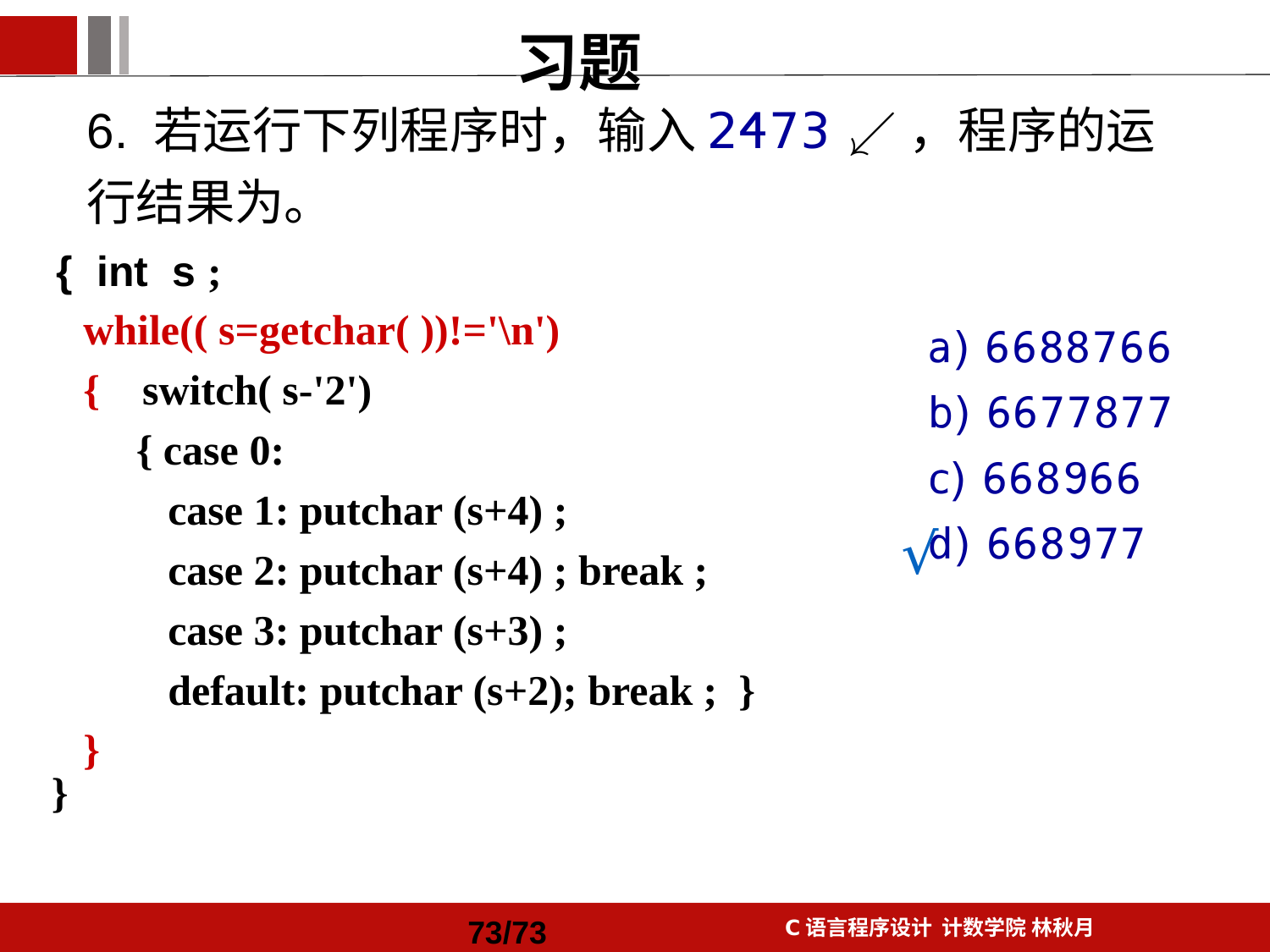

习题
6. 若运行下列程序时，输入2473 ↙，程序的运行结果为。
    {  int  s ;
       while(( s=getchar( ))!='\n')
       {    switch( s-'2')
            { case 0:
               case 1: putchar (s+4) ;
               case 2: putchar (s+4) ; break ;
               case 3: putchar (s+3) ;
               default: putchar (s+2); break ;  }
       }
    }
a) 6688766
b) 6677877
c) 668966
d) 668977
√